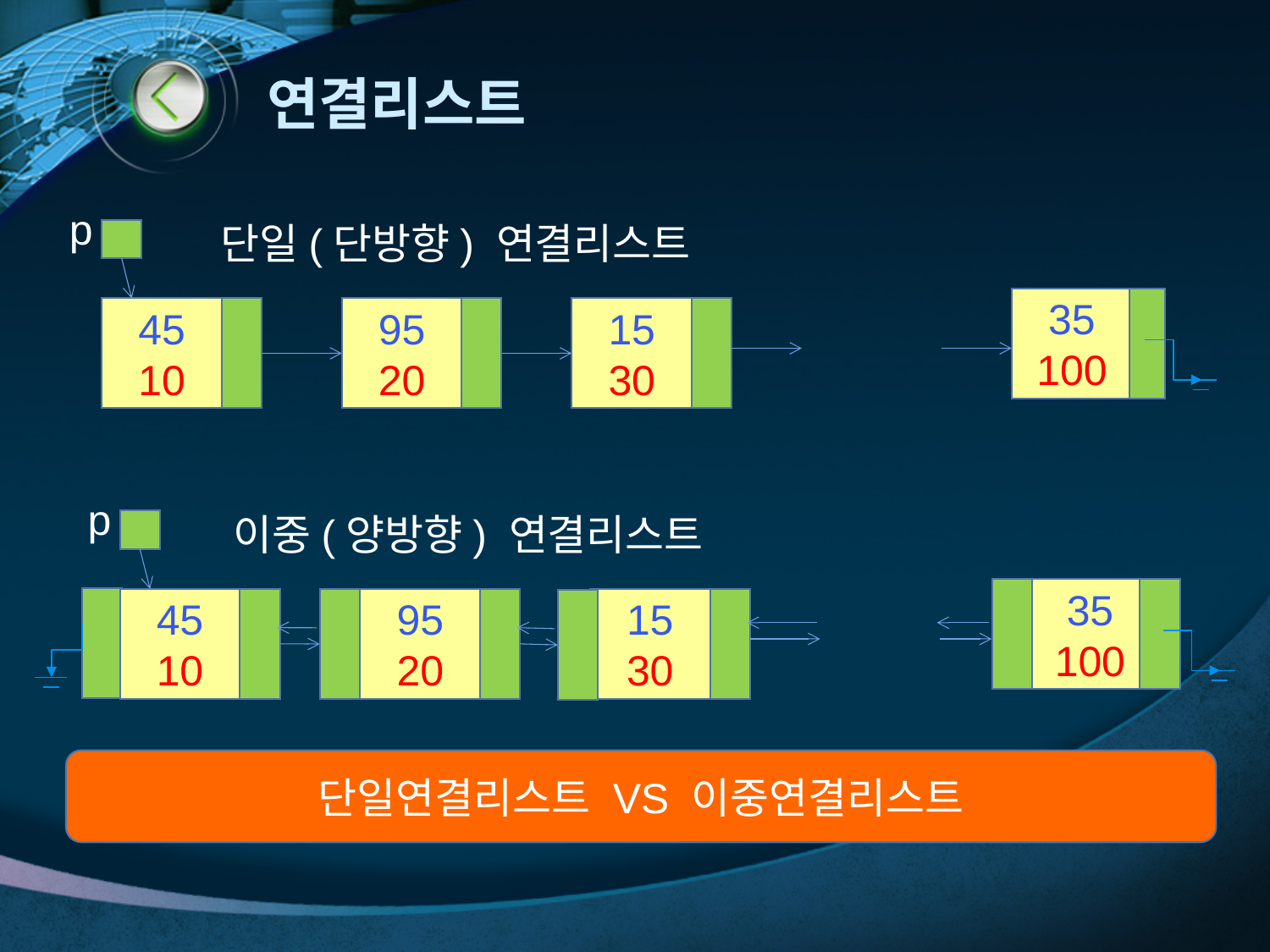

# 연결리스트
p

35
100

45
10

95
20

15
30

단일(단방향) 연결리스트
p

35
100

45
10

95
20

15
30

이중(양방향) 연결리스트
단일연결리스트 VS 이중연결리스트